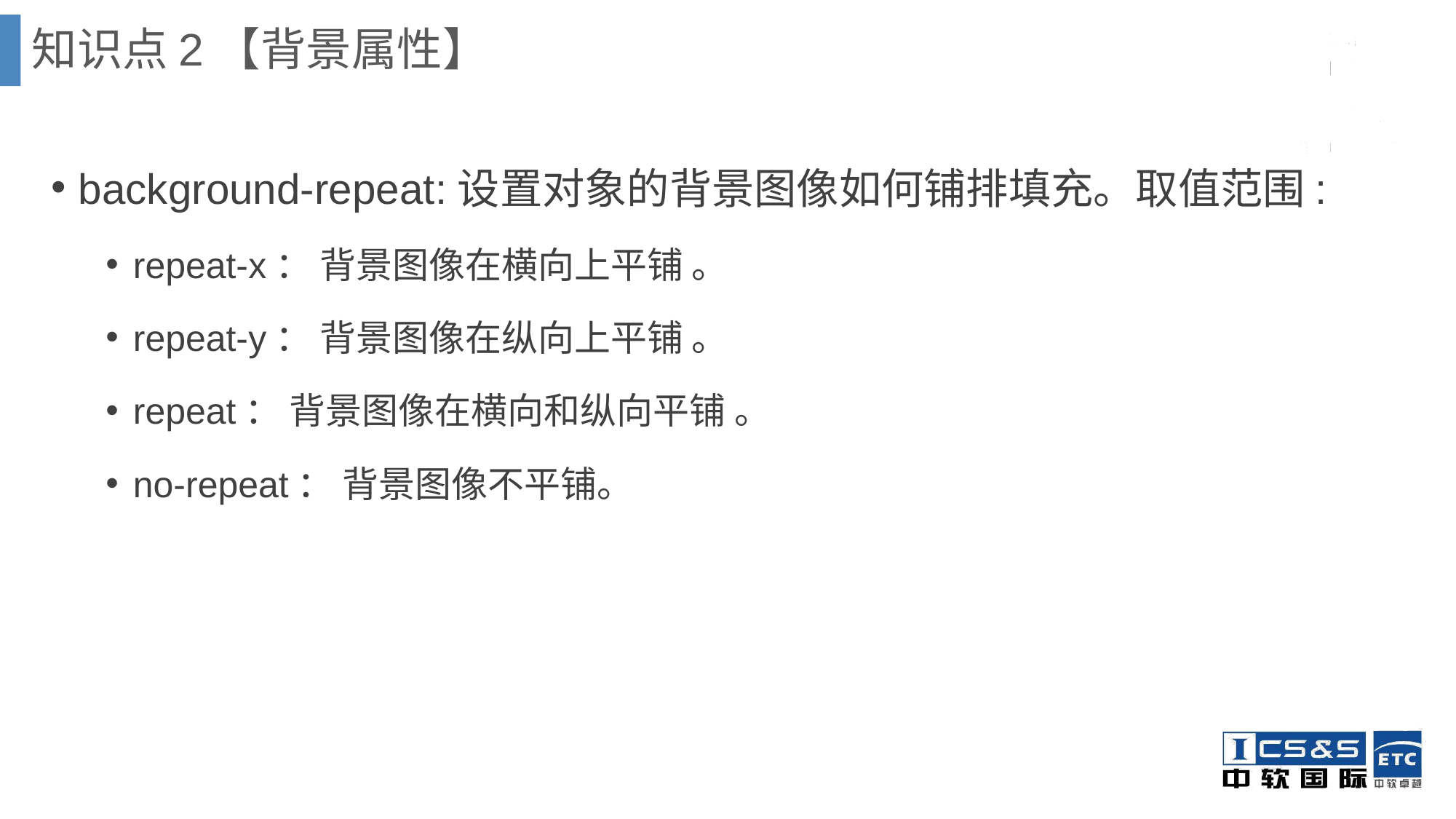

知识点2【背景属性】
background-repeat:设置对象的背景图像如何铺排填充。取值范围:
repeat-x： 背景图像在横向上平铺 。
repeat-y： 背景图像在纵向上平铺 。
repeat： 背景图像在横向和纵向平铺 。
no-repeat： 背景图像不平铺。